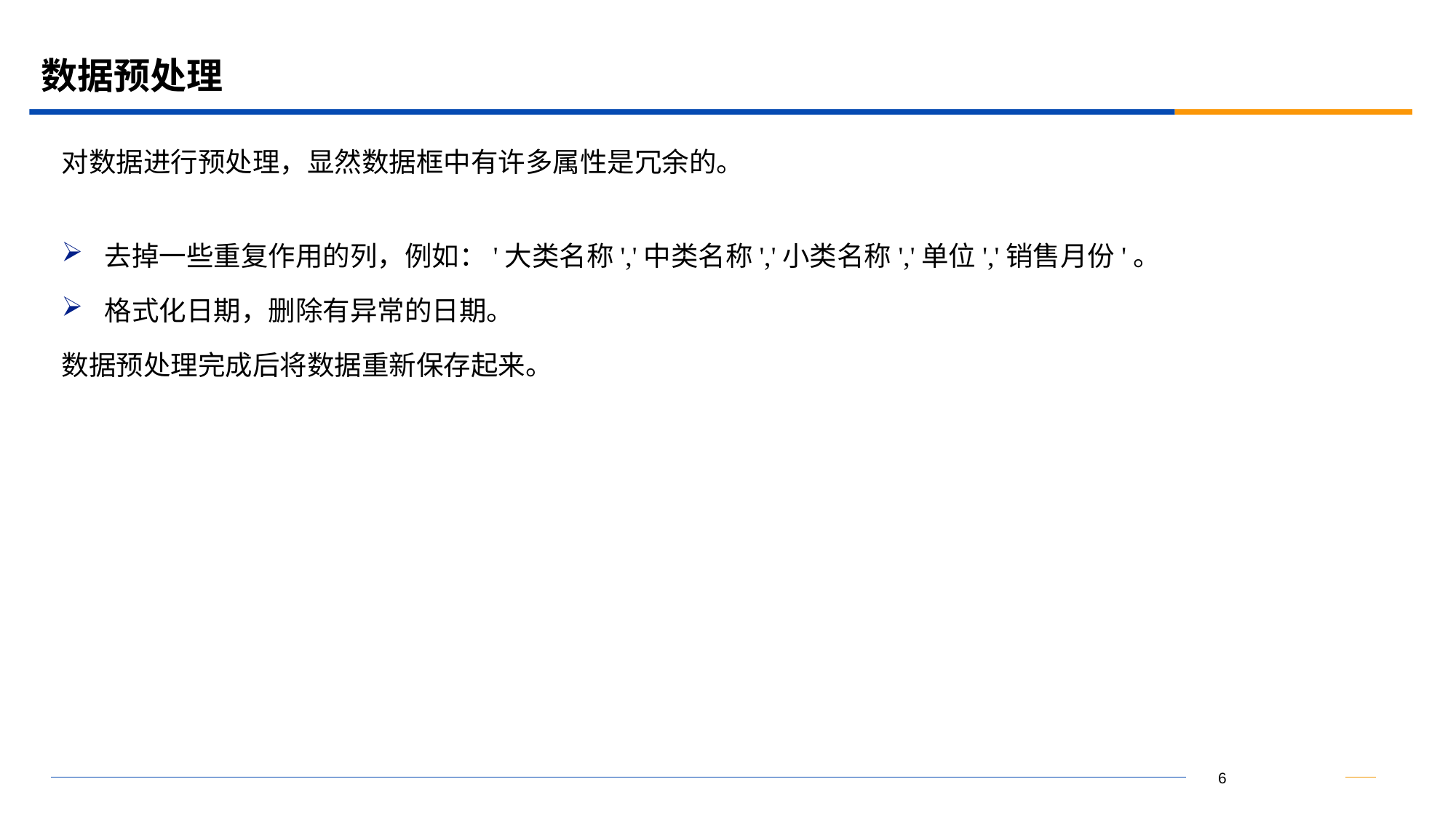

# 数据预处理
对数据进行预处理，显然数据框中有许多属性是冗余的。
去掉一些重复作用的列，例如：'大类名称','中类名称','小类名称','单位','销售月份'。
格式化日期，删除有异常的日期。
数据预处理完成后将数据重新保存起来。